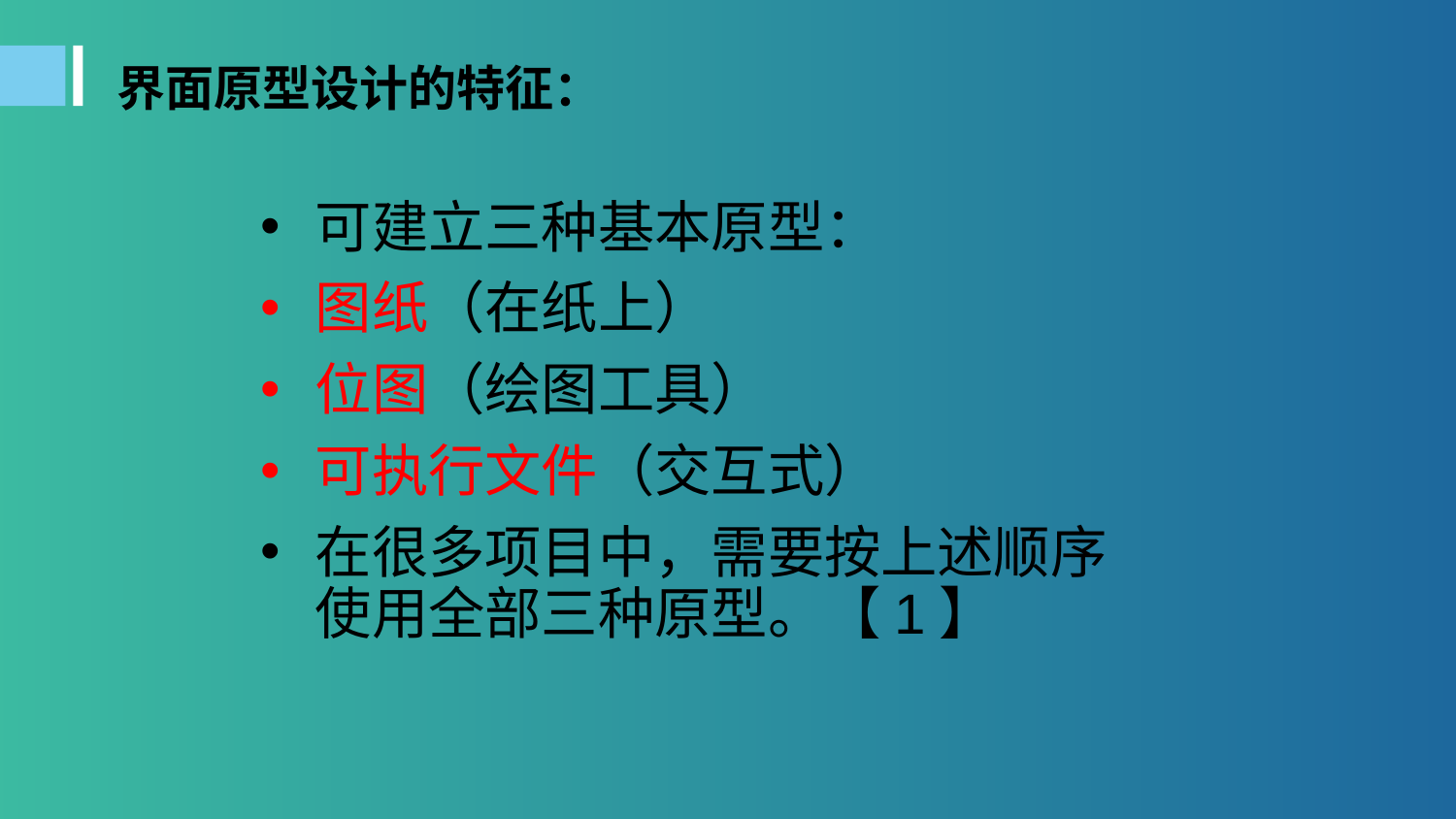

界面原型设计的特征：
可建立三种基本原型：
图纸（在纸上）
位图（绘图工具）
可执行文件（交互式）
在很多项目中，需要按上述顺序使用全部三种原型。【1】